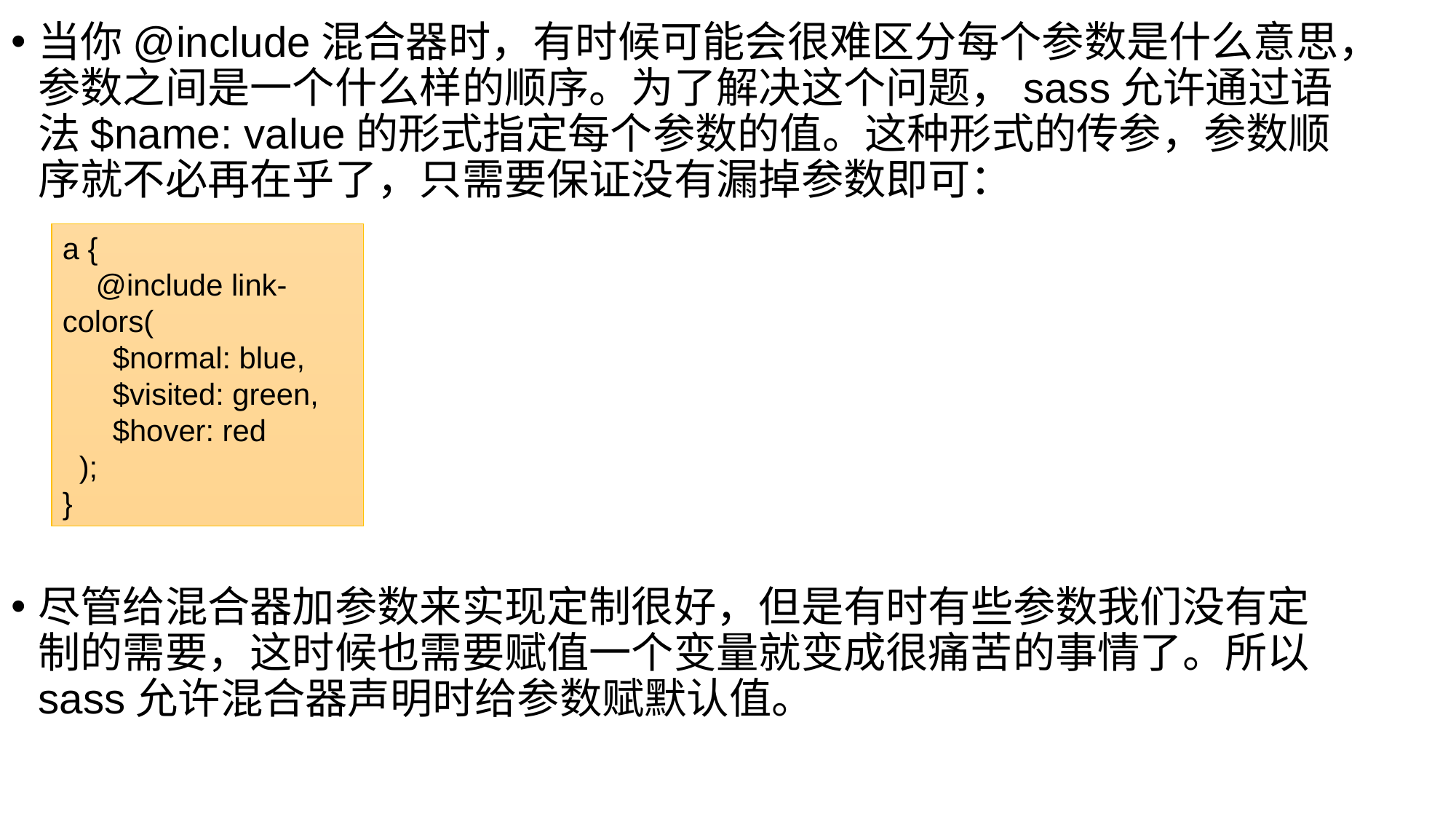

当你@include混合器时，有时候可能会很难区分每个参数是什么意思，参数之间是一个什么样的顺序。为了解决这个问题，sass允许通过语法$name: value的形式指定每个参数的值。这种形式的传参，参数顺序就不必再在乎了，只需要保证没有漏掉参数即可：

尽管给混合器加参数来实现定制很好，但是有时有些参数我们没有定制的需要，这时候也需要赋值一个变量就变成很痛苦的事情了。所以sass允许混合器声明时给参数赋默认值。
a {
    @include link-colors(
      $normal: blue,
      $visited: green,
      $hover: red
  );
}